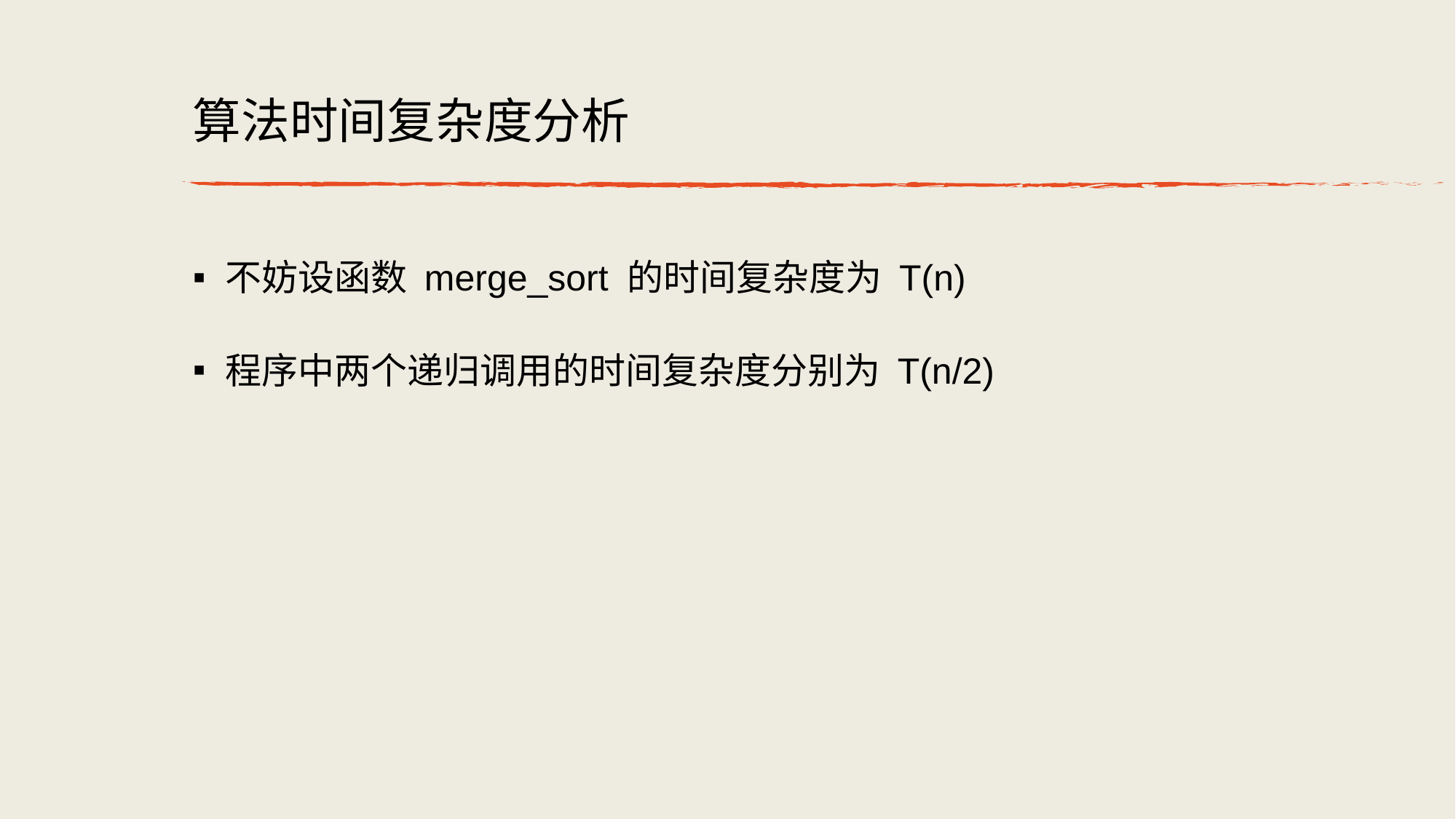

# 算法时间复杂度分析
不妨设函数 merge_sort 的时间复杂度为 T(n)
程序中两个递归调用的时间复杂度分别为 T(n/2)